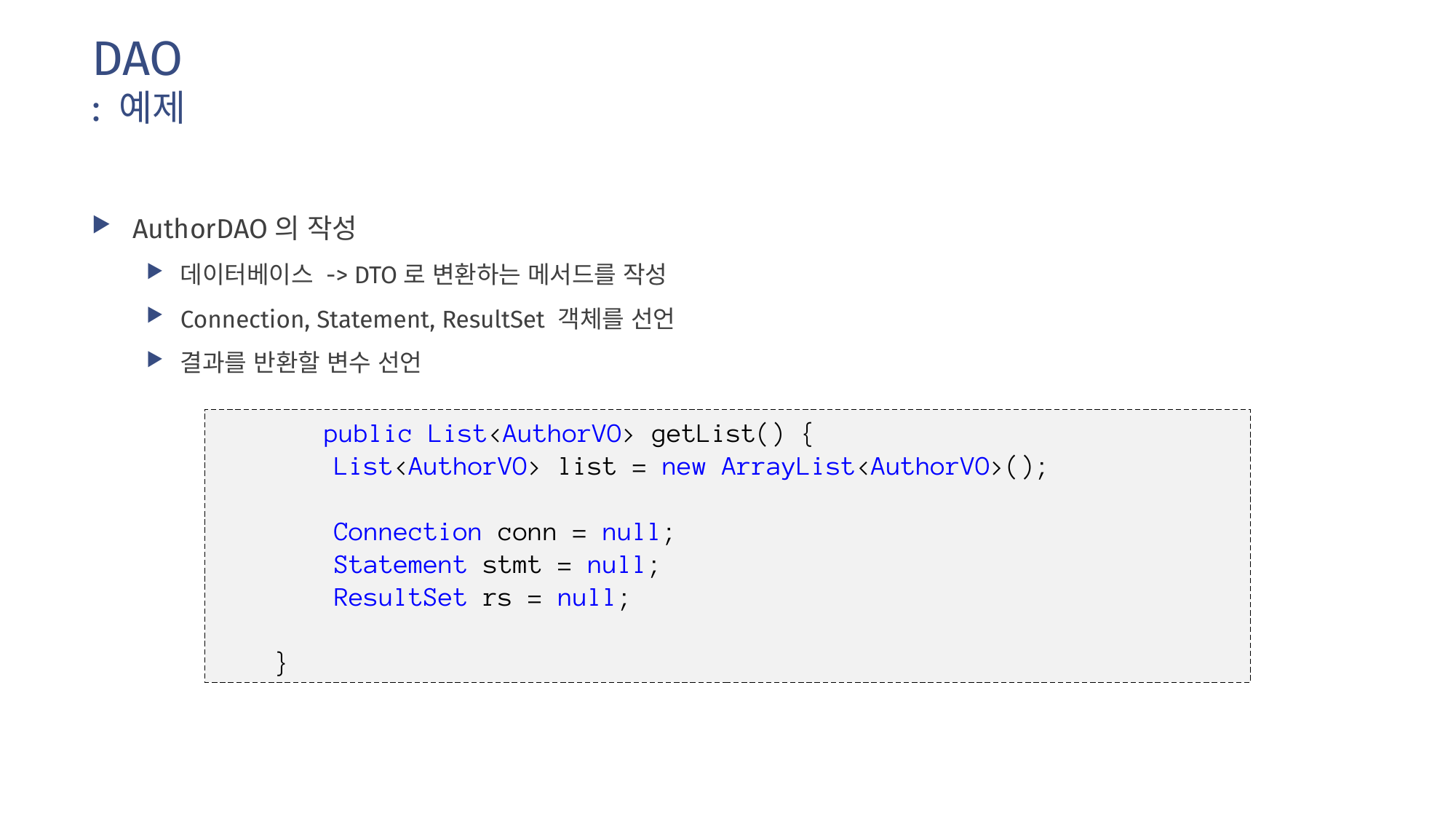

# DAO : 예제

AuthorDAO의 작성
데이터베이스 -> DTO로 변환하는 메서드를 작성
Connection, Statement, ResultSet 객체를 선언
결과를 반환할 변수 선언
	public List<AuthorVO> getList() {
        List<AuthorVO> list = new ArrayList<AuthorVO>();
        Connection conn = null;
        Statement stmt = null;
        ResultSet rs = null;

    }